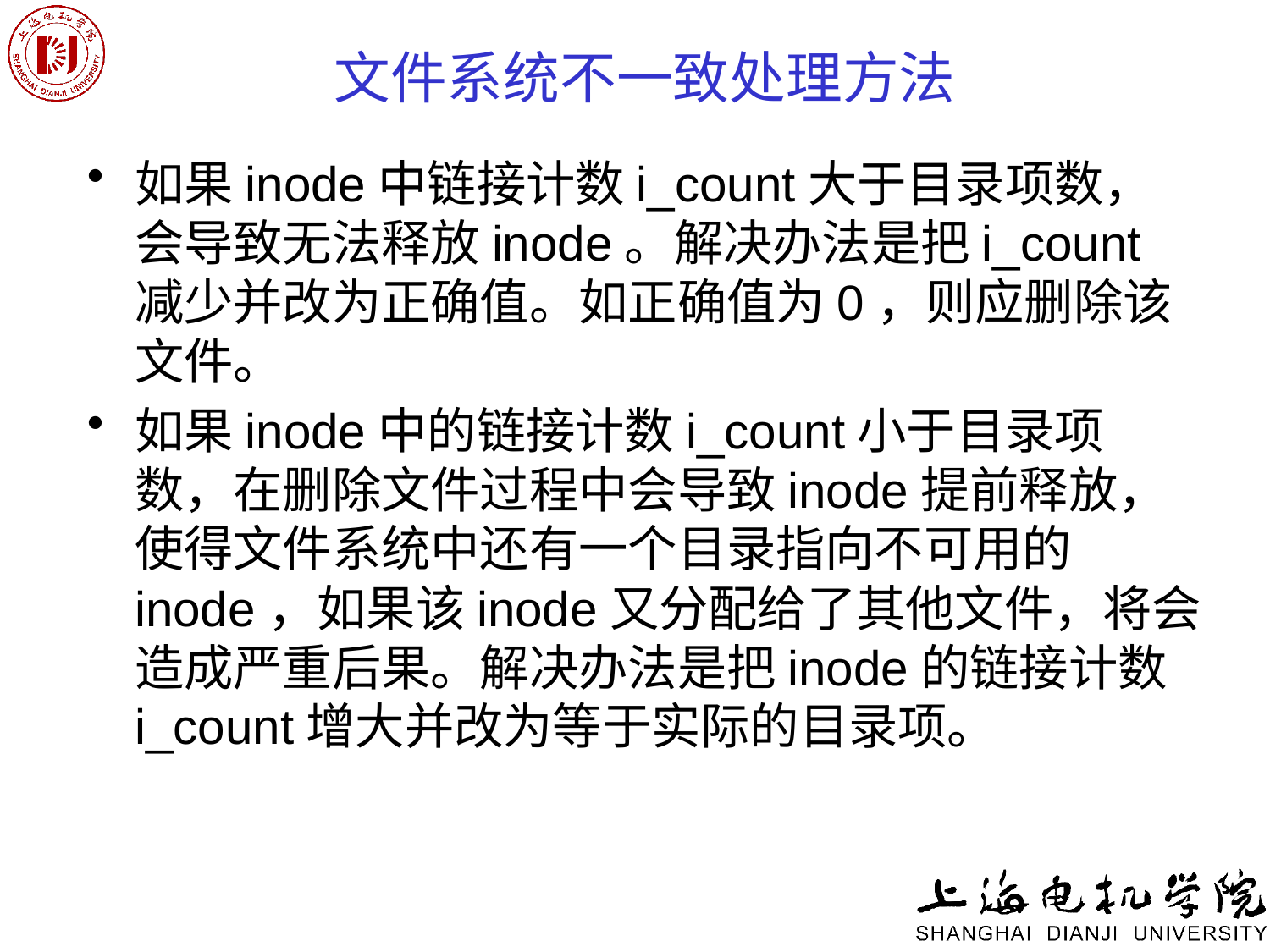

# 文件系统不一致处理方法
如果inode中链接计数i_count大于目录项数，会导致无法释放inode。解决办法是把i_count减少并改为正确值。如正确值为0，则应删除该文件。
如果inode中的链接计数i_count小于目录项数，在删除文件过程中会导致inode提前释放，使得文件系统中还有一个目录指向不可用的inode，如果该inode又分配给了其他文件，将会造成严重后果。解决办法是把inode的链接计数i_count增大并改为等于实际的目录项。